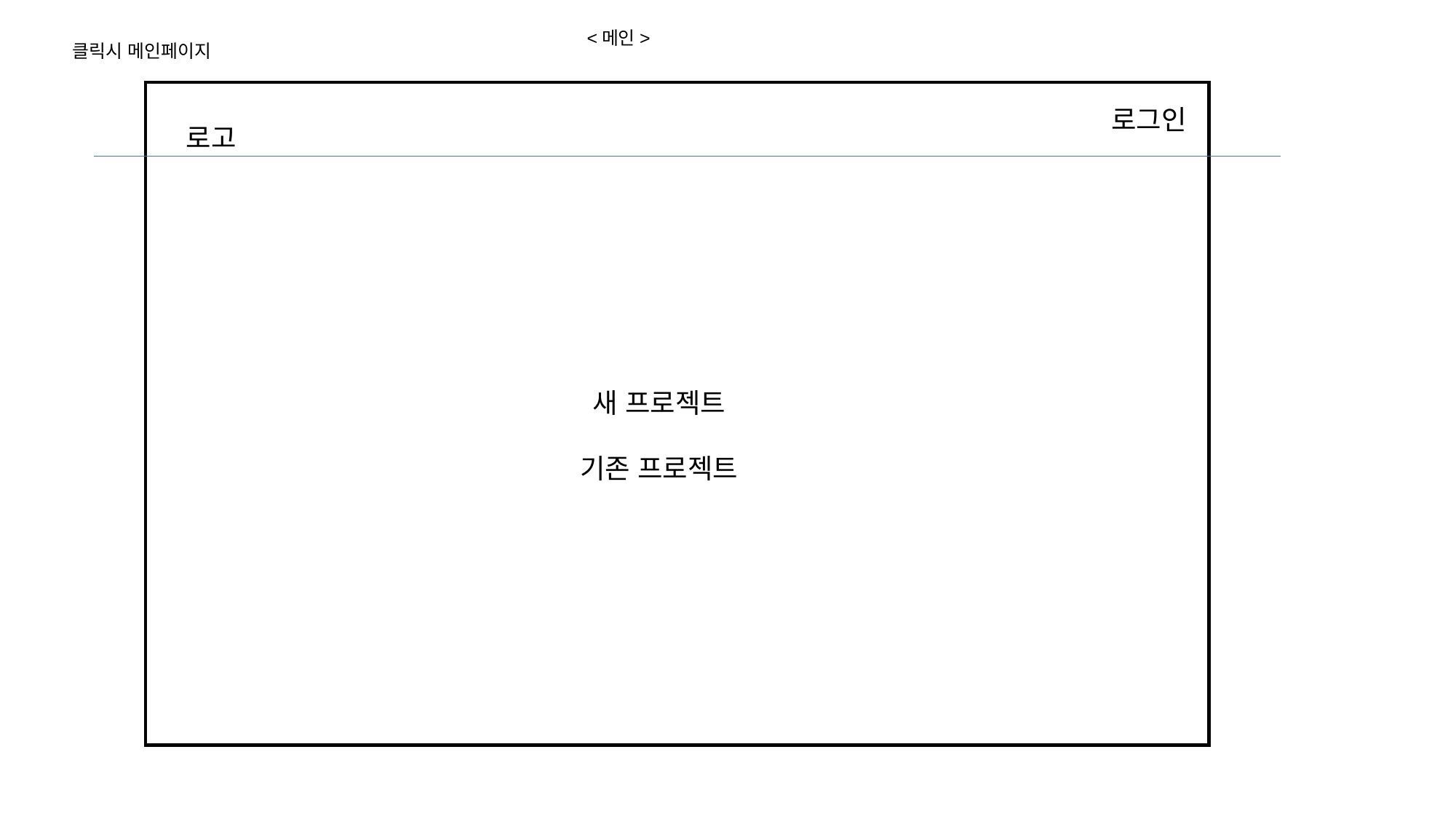

<메인>
클릭시 메인페이지

로그인
로고
새 프로젝트

기존 프로젝트